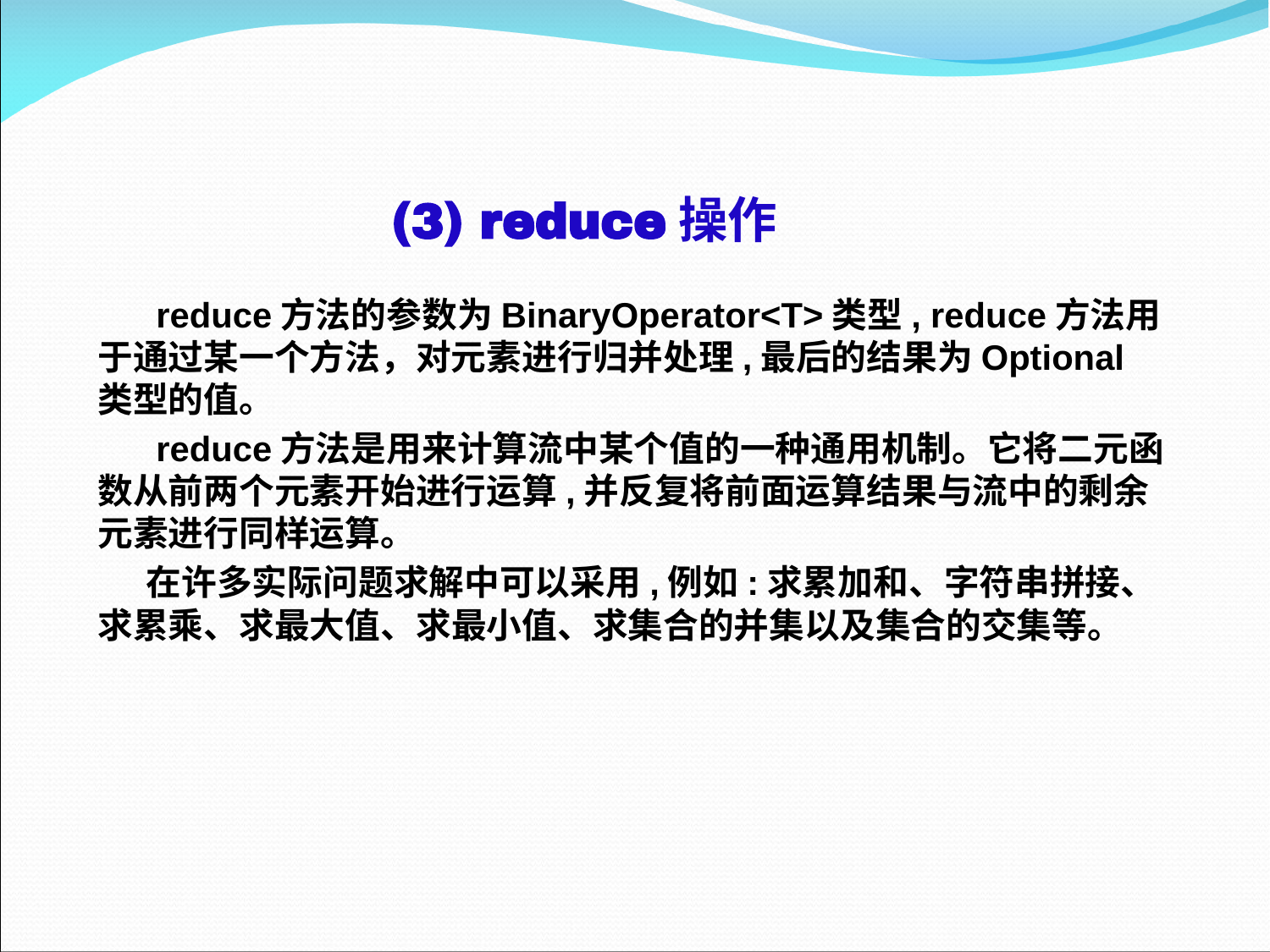

# (3) reduce操作
      reduce方法的参数为BinaryOperator<T>类型, reduce方法用于通过某一个方法，对元素进行归并处理,最后的结果为Optional类型的值。
      reduce方法是用来计算流中某个值的一种通用机制。它将二元函数从前两个元素开始进行运算,并反复将前面运算结果与流中的剩余元素进行同样运算。
     在许多实际问题求解中可以采用,例如:求累加和、字符串拼接、求累乘、求最大值、求最小值、求集合的并集以及集合的交集等。